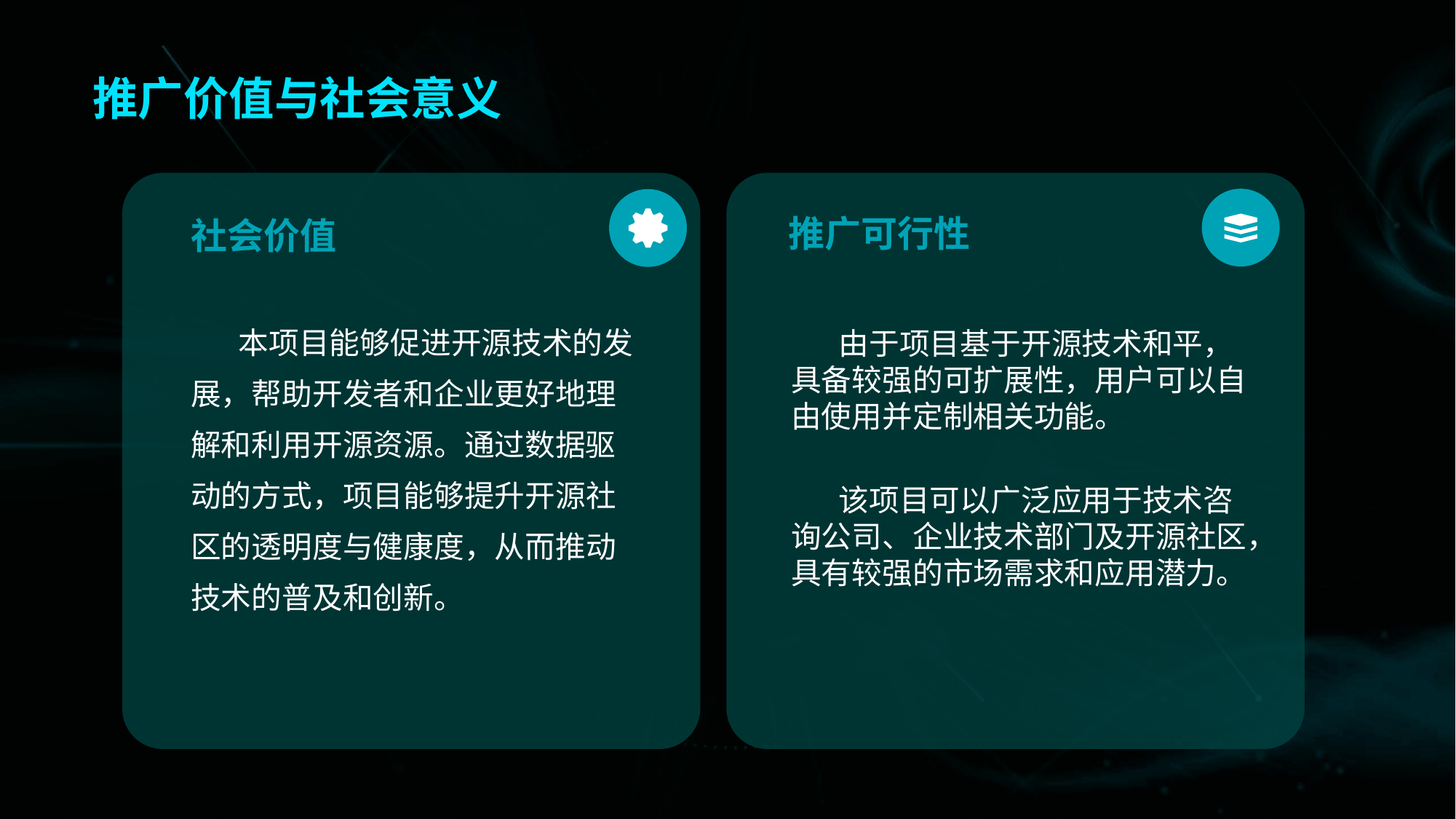

推广价值与社会意义

推广可行性
社会价值

      本项目能够促进开源技术的发展，帮助开发者和企业更好地理解和利用开源资源。通过数据驱动的方式，项目能够提升开源社区的透明度与健康度，从而推动技术的普及和创新。
      由于项目基于开源技术和平，具备较强的可扩展性，用户可以自由使用并定制相关功能。

      该项目可以广泛应用于技术咨询公司、企业技术部门及开源社区，具有较强的市场需求和应用潜力。